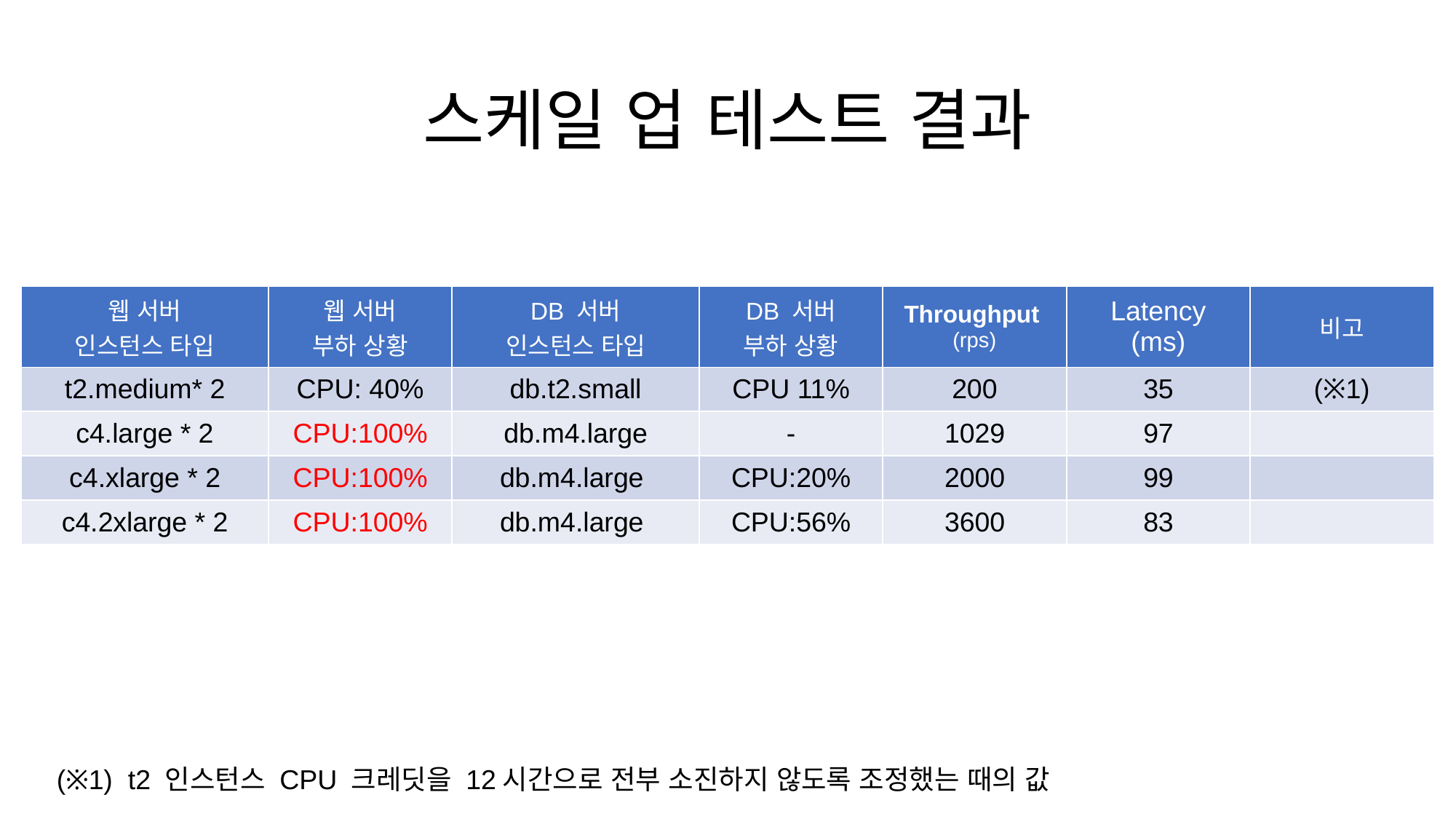

# 스케일 업 테스트 결과
| 웹 서버 인스턴스 타입 | 웹 서버 부하 상황 | DB 서버 인스턴스 타입 | DB 서버 부하 상황 | Throughput (rps) | Latency (ms) | 비고 |
| --- | --- | --- | --- | --- | --- | --- |
| t2.medium\* 2 | CPU: 40% | db.t2.small | CPU 11% | 200 | 35 | (※1) |
| c4.large \* 2 | CPU:100% | db.m4.large | - | 1029 | 97 |  |
| c4.xlarge \* 2 | CPU:100% | db.m4.large | CPU:20% | 2000 | 99 |  |
| c4.2xlarge \* 2 | CPU:100% | db.m4.large | CPU:56% | 3600 | 83 |  |
(※1)  t2 인스턴스 CPU 크레딧을 12시간으로 전부 소진하지 않도록 조정했는 때의 값